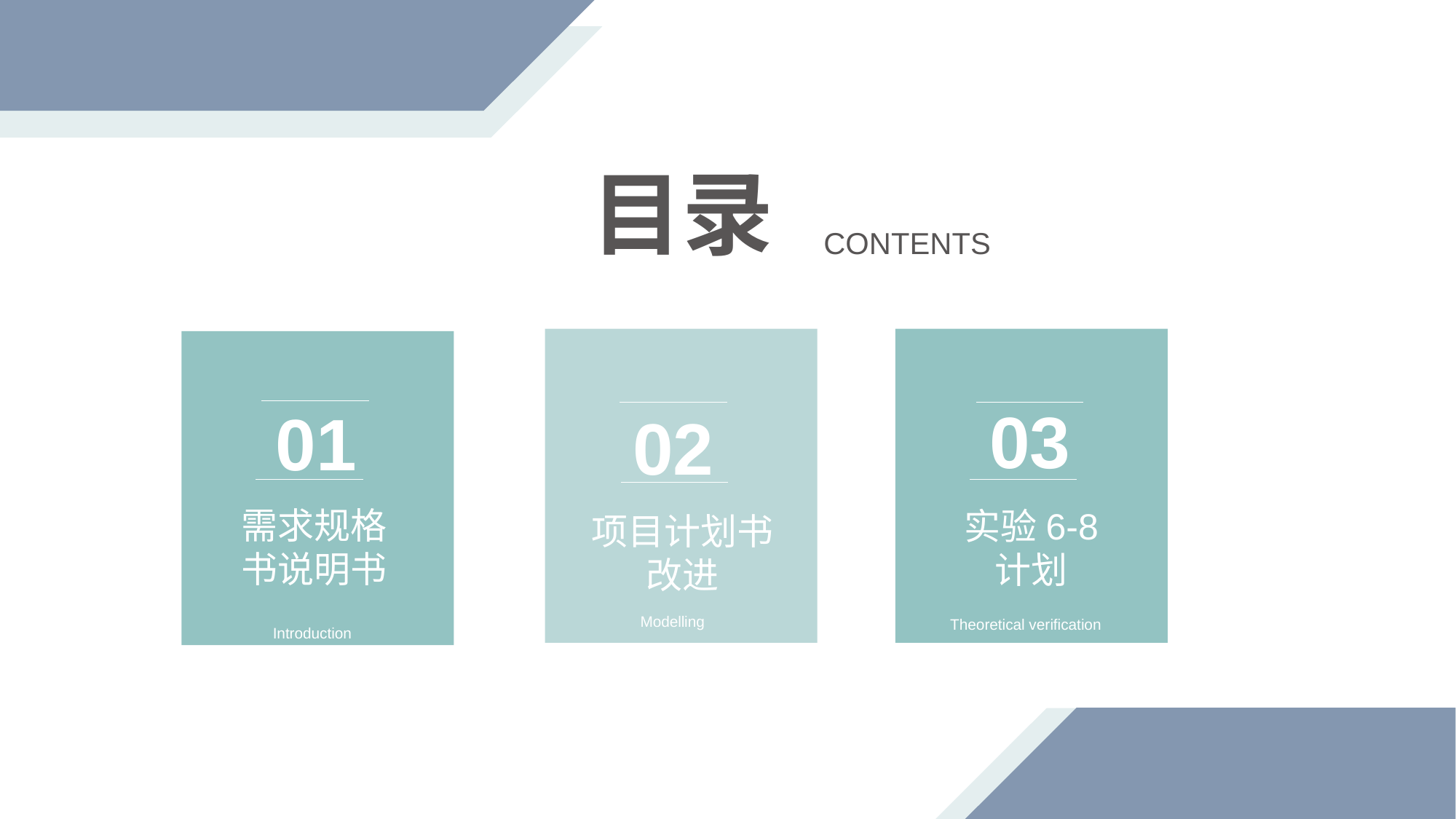

目录
 CONTENTS

02
项目计划书改进
Modelling

03
实验6-8
计划
Theoretical verification

01
需求规格书说明书
Introduction